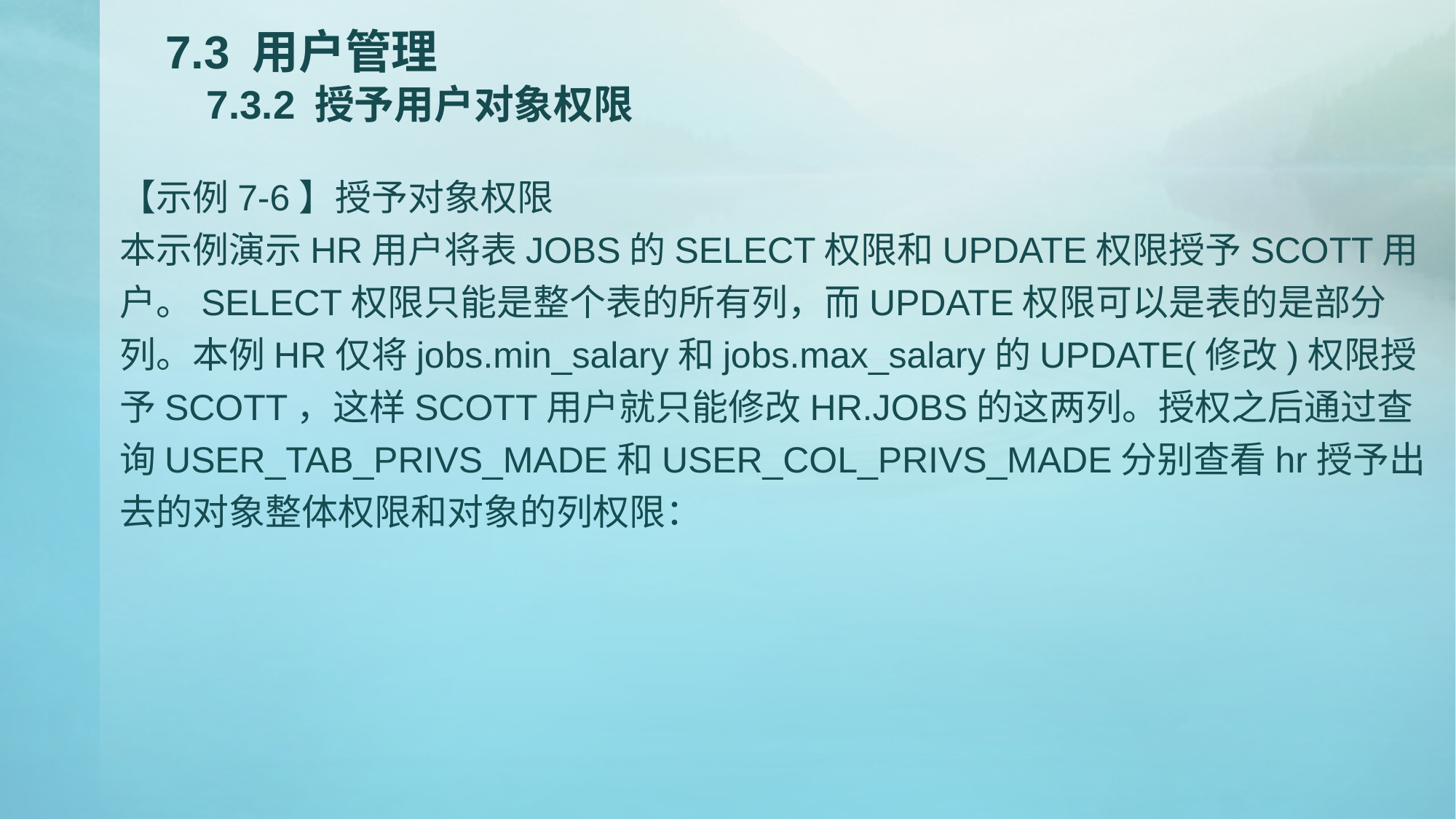

# 7.3 用户管理 7.3.2 授予用户对象权限
【示例7-6】授予对象权限
本示例演示HR用户将表JOBS的SELECT权限和UPDATE权限授予SCOTT用户。SELECT权限只能是整个表的所有列，而UPDATE权限可以是表的是部分列。本例HR仅将jobs.min_salary和jobs.max_salary的UPDATE(修改)权限授予SCOTT，这样SCOTT用户就只能修改HR.JOBS的这两列。授权之后通过查询USER_TAB_PRIVS_MADE和USER_COL_PRIVS_MADE分别查看hr授予出去的对象整体权限和对象的列权限：